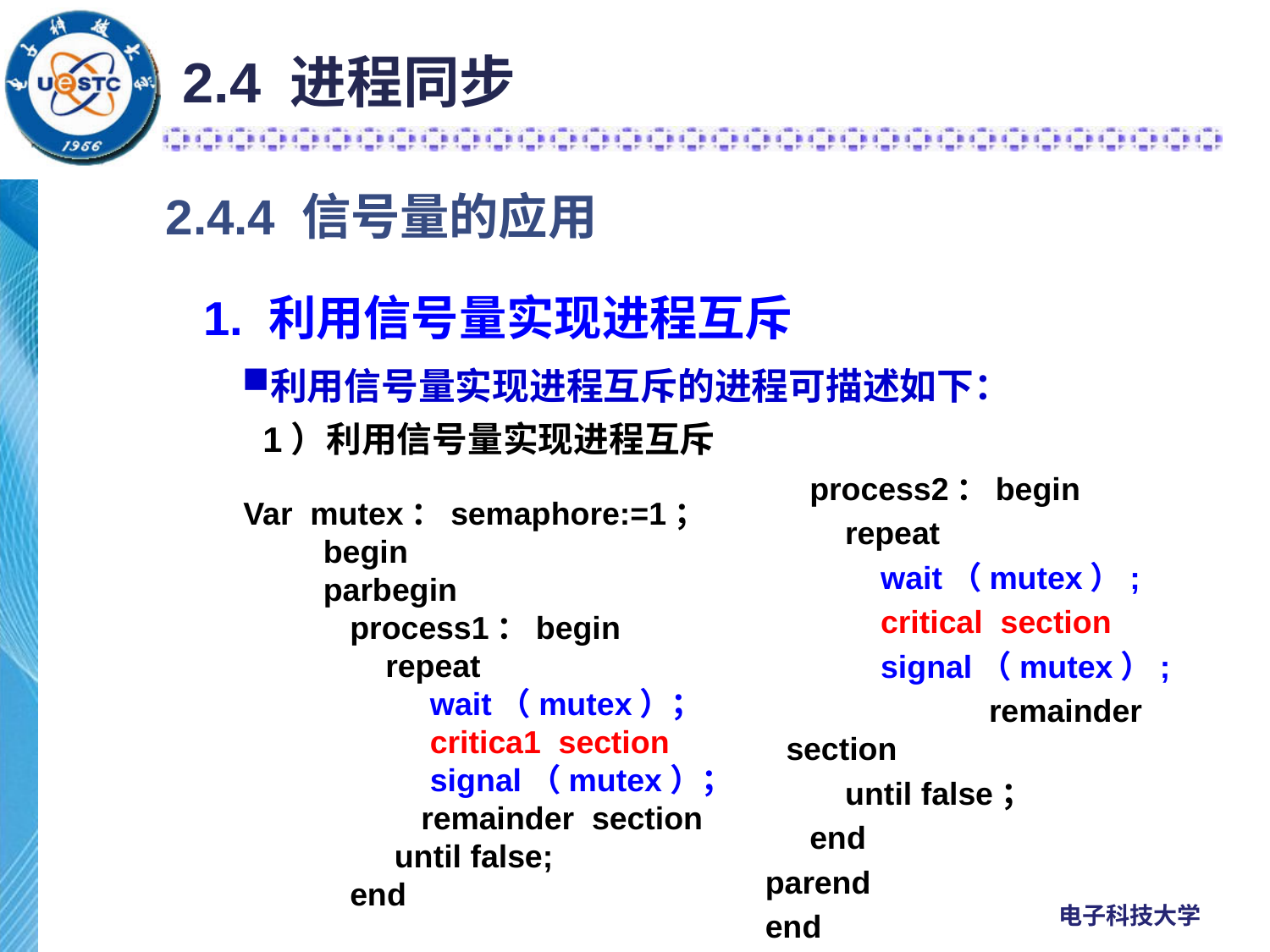

2.4 进程同步
2.4.4 信号量的应用

1. 利用信号量实现进程互斥
利用信号量实现进程互斥的进程可描述如下：
1）利用信号量实现进程互斥
        process2：begin
            repeat
                wait（mutex）;
                critical  section
                signal（mutex）;
                remainder  section
            until false；
        end
   parend
   end
 Var  mutex：semaphore:=1；
          begin
          parbegin
             process1：begin
                 repeat
                      wait（mutex）；
                      critica1  section
                      signal（mutex）；
                     remainder  section
                  until false;
             end